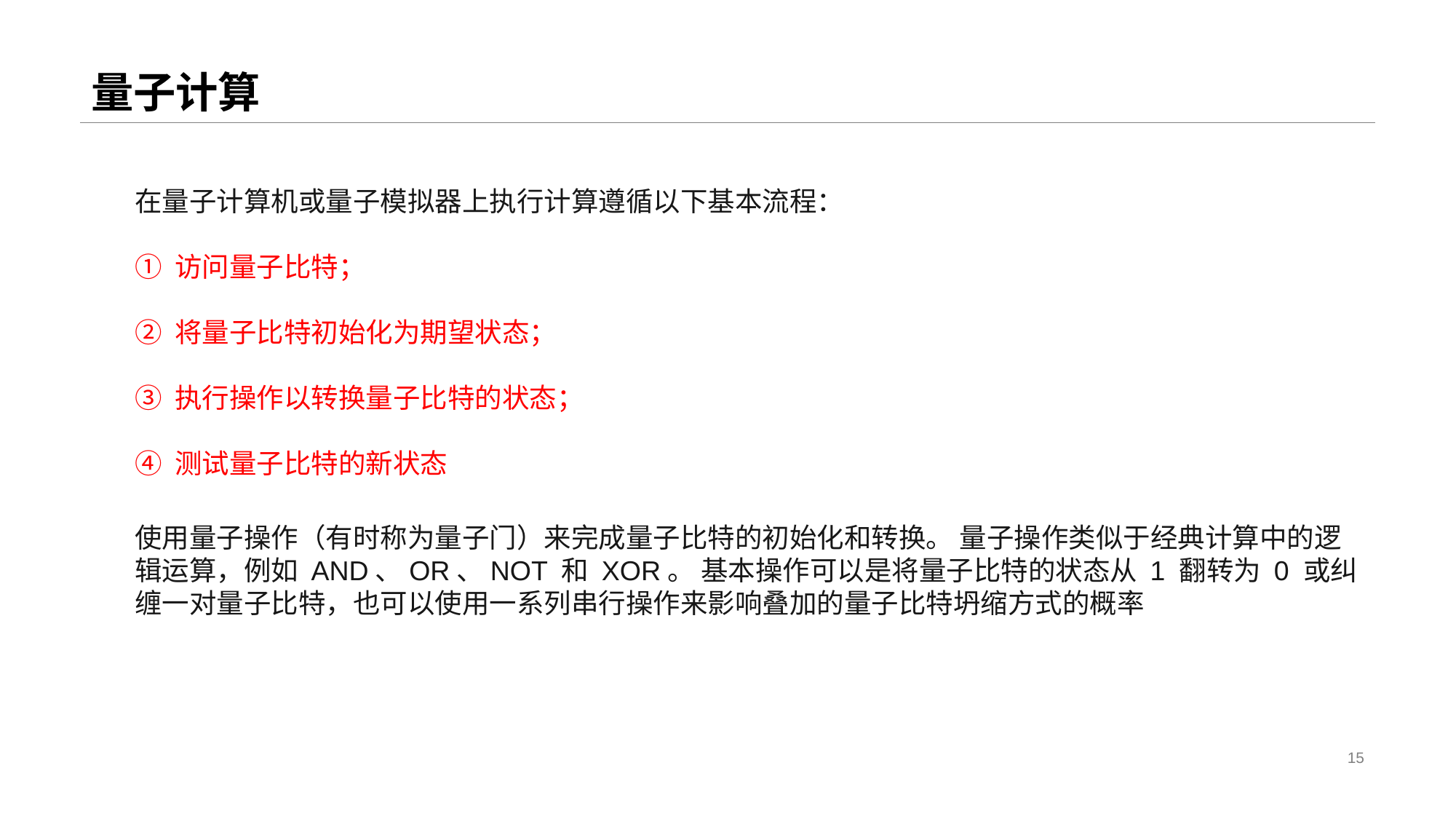

# 量子计算
在量子计算机或量子模拟器上执行计算遵循以下基本流程：

① 访问量子比特；

② 将量子比特初始化为期望状态；

③ 执行操作以转换量子比特的状态；

④ 测试量子比特的新状态
使用量子操作（有时称为量子门）来完成量子比特的初始化和转换。 量子操作类似于经典计算中的逻辑运算，例如 AND、OR、NOT 和 XOR。 基本操作可以是将量子比特的状态从 1 翻转为 0 或纠缠一对量子比特，也可以使用一系列串行操作来影响叠加的量子比特坍缩方式的概率
15